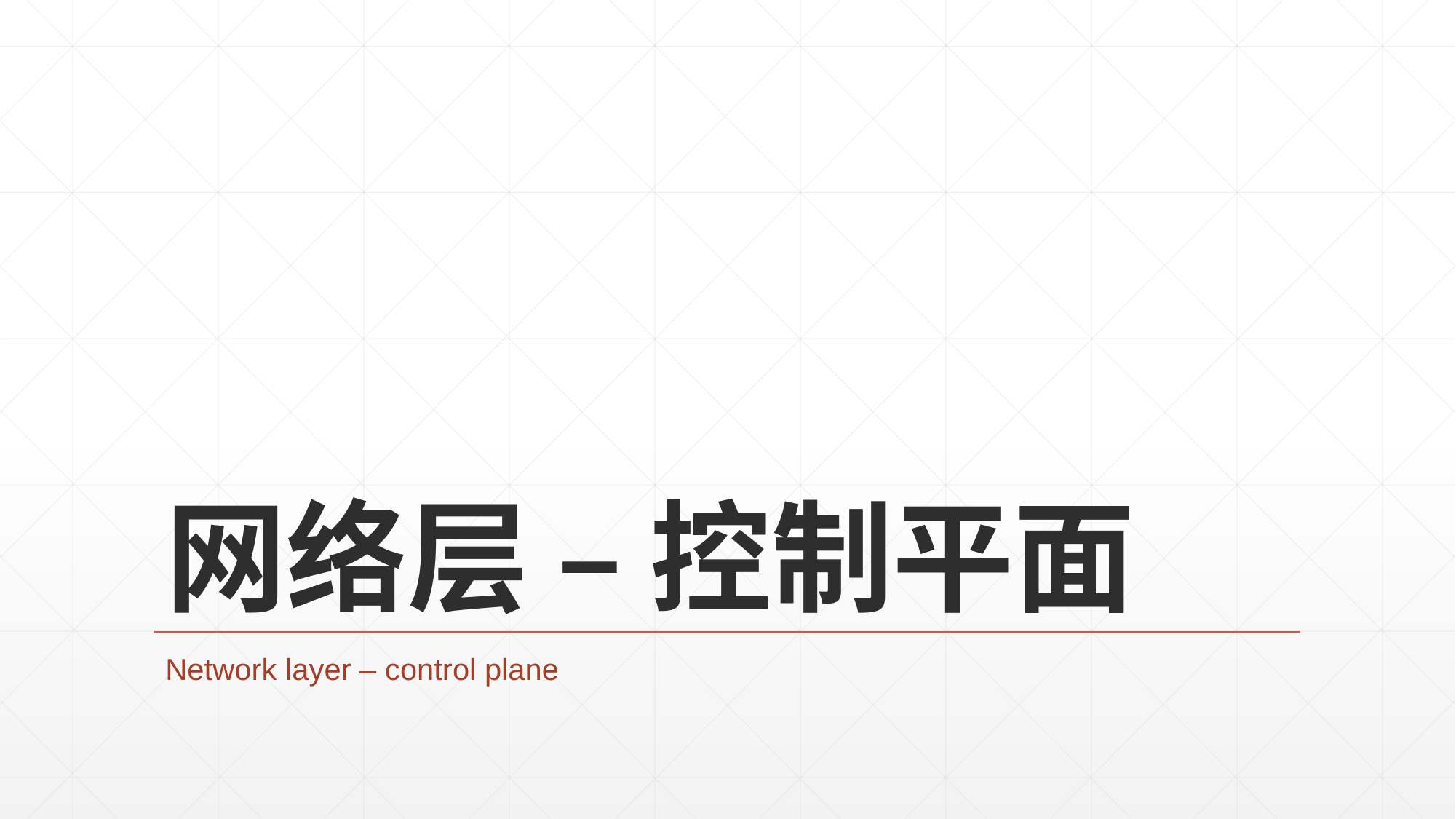

# 网络层 – 控制平面
Network layer – control plane